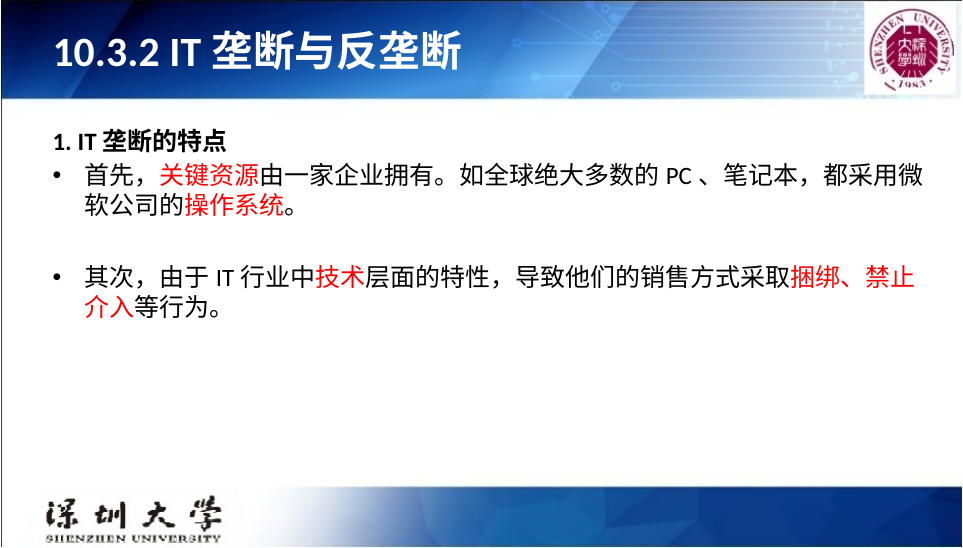

# 10.3.2 IT垄断与反垄断
1. IT垄断的特点
首先，关键资源由一家企业拥有。如全球绝大多数的PC、笔记本，都采用微软公司的操作系统。

其次，由于IT行业中技术层面的特性，导致他们的销售方式采取捆绑、禁止介入等行为。
363